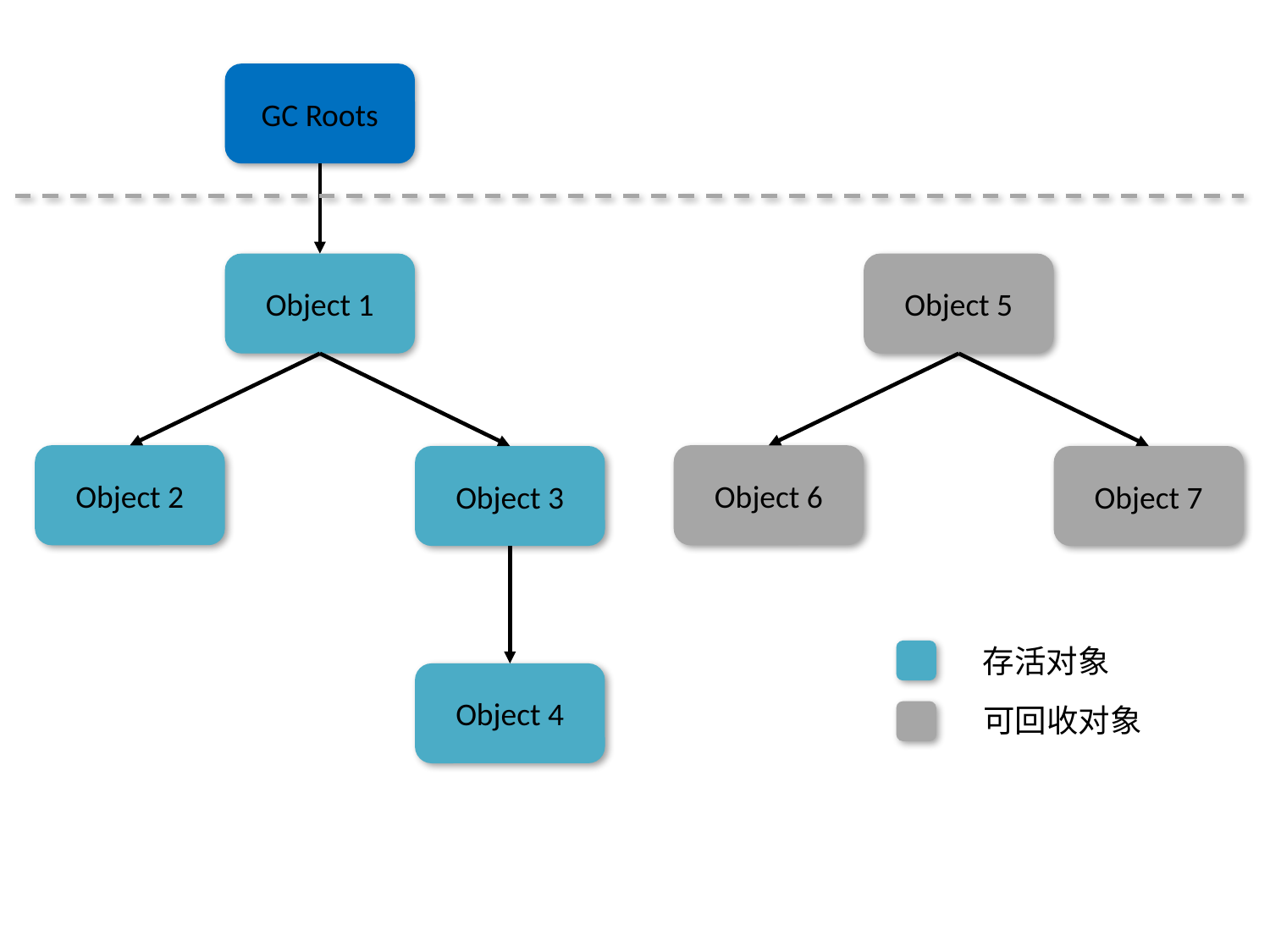

GC Roots
Object 1
Object 5
Object 2
Object 6
Object 3
Object 7
存活对象

Object 4
可回收对象